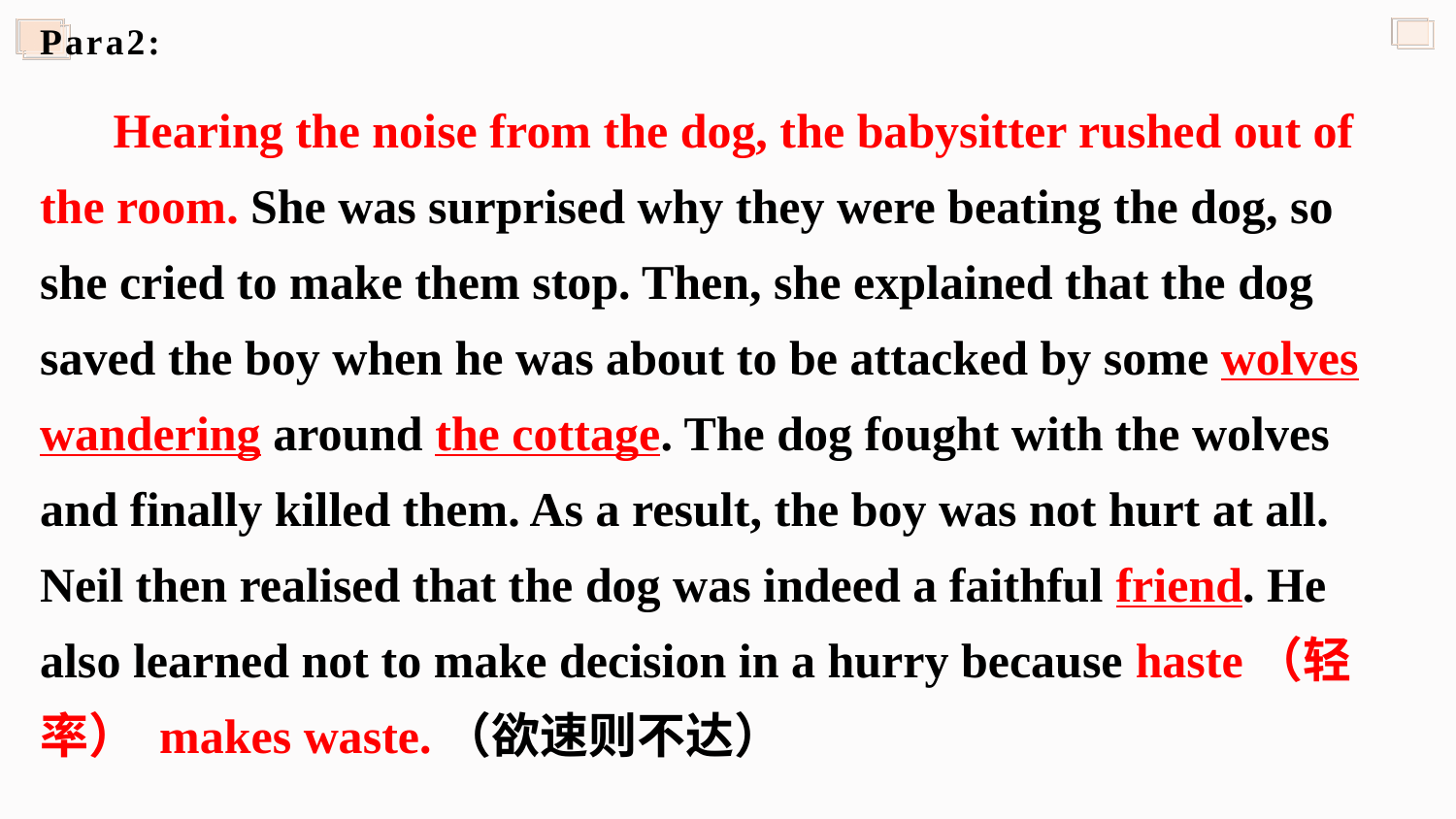

Para2:
      Hearing the noise from the dog, the babysitter rushed out of the room. She was surprised why they were beating the dog, so she cried to make them stop. Then, she explained that the dog saved the boy when he was about to be attacked by some wolves wandering around the cottage. The dog fought with the wolves and finally killed them. As a result, the boy was not hurt at all. Neil then realised that the dog was indeed a faithful friend. He also learned not to make decision in a hurry because haste（轻率） makes waste.（欲速则不达）